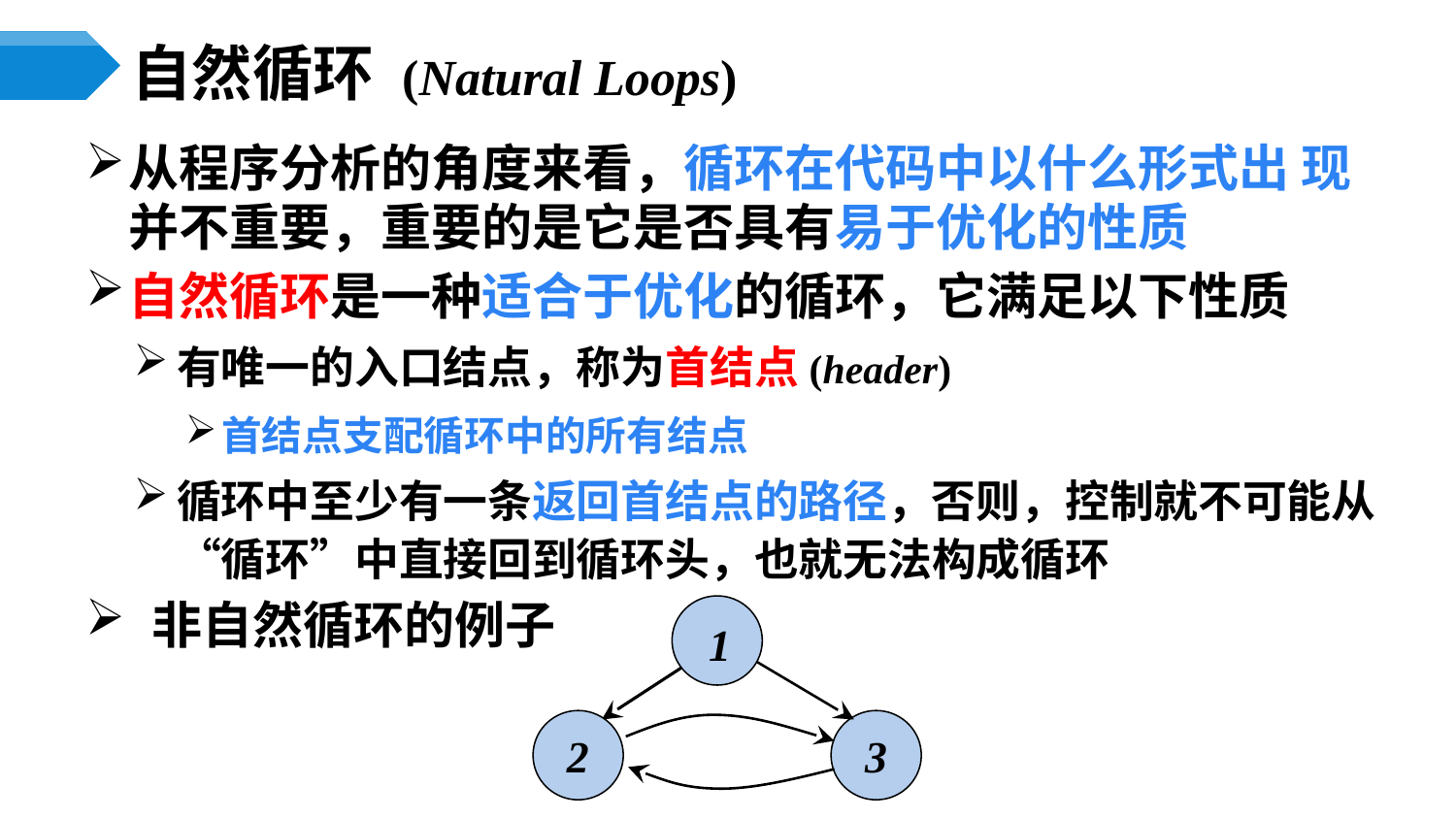

# 自然循环 (Natural Loops)
从程序分析的角度来看，循环在代码中以什么形式出 现并不重要，重要的是它是否具有易于优化的性质
自然循环是一种适合于优化的循环，它满足以下性质
有唯一的入口结点，称为首结点(header)
首结点支配循环中的所有结点
循环中至少有一条返回首结点的路径，否则，控制就不可能从“循环”中直接回到循环头，也就无法构成循环
 非自然循环的例子

1

2
3